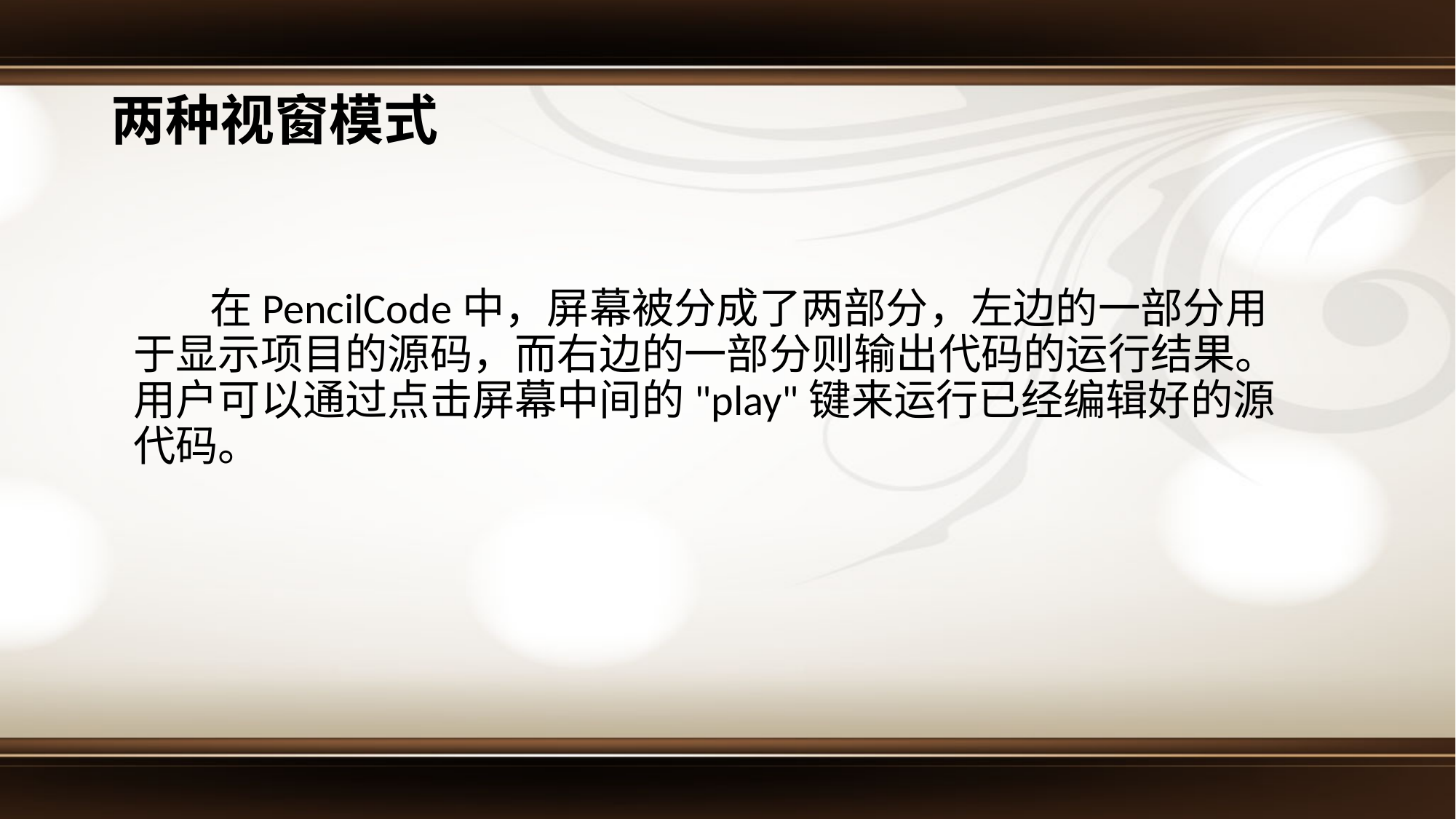

# 两种视窗模式
       在PencilCode中，屏幕被分成了两部分，左边的一部分用于显示项目的源码，而右边的一部分则输出代码的运行结果。用户可以通过点击屏幕中间的"play"键来运行已经编辑好的源代码。